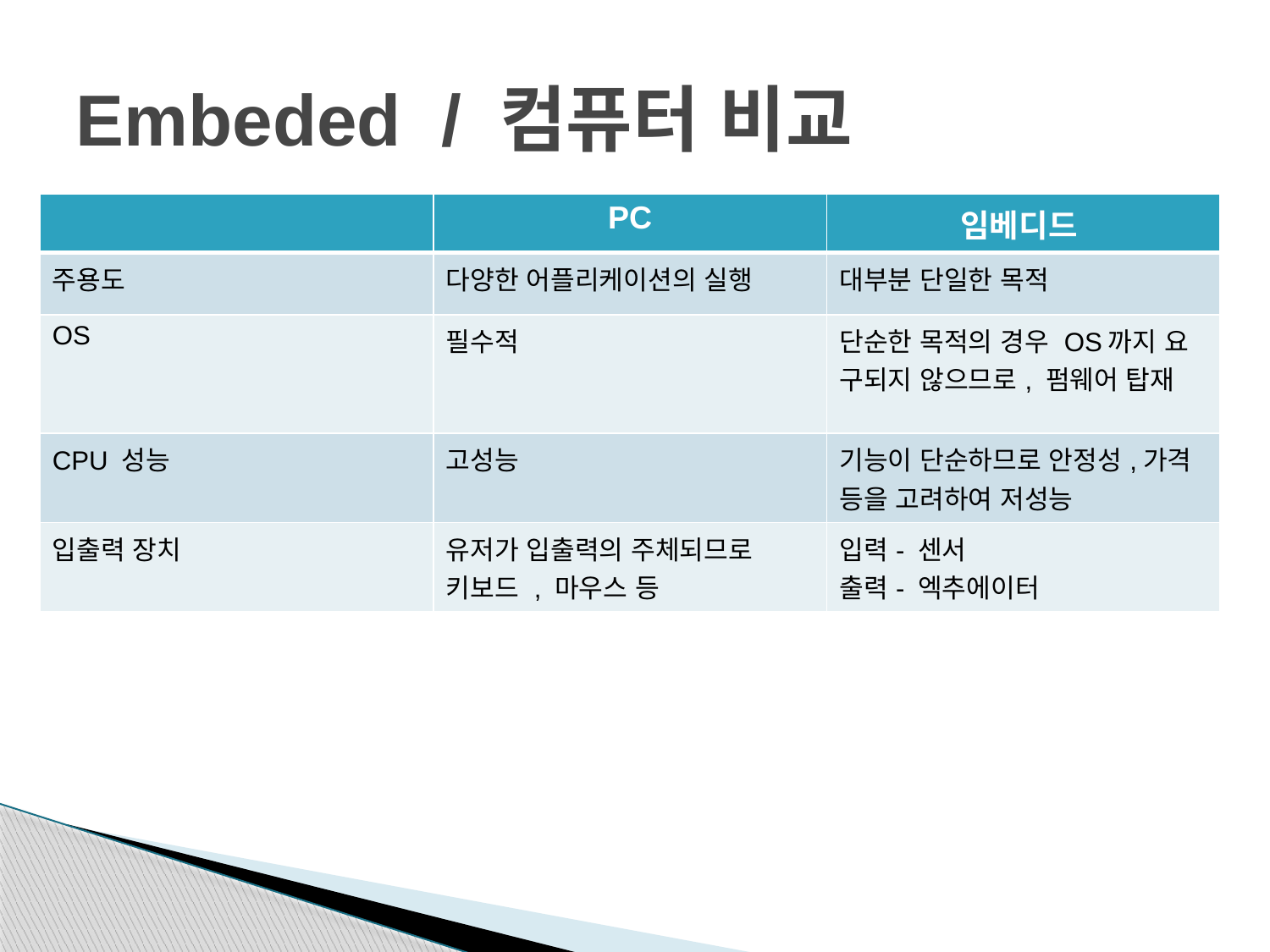

# Embeded  / 컴퓨터 비교
|  | PC | 임베디드 |
| --- | --- | --- |
| 주용도 | 다양한 어플리케이션의 실행 | 대부분 단일한 목적 |
| OS | 필수적 | 단순한 목적의 경우 OS까지 요 구되지 않으므로, 펌웨어 탑재 |
| CPU 성능 | 고성능 | 기능이 단순하므로 안정성,가격 등을 고려하여 저성능 |
| 입출력 장치 | 유저가 입출력의 주체되므로 키보드 , 마우스 등 | 입력- 센서 출력- 엑추에이터 |